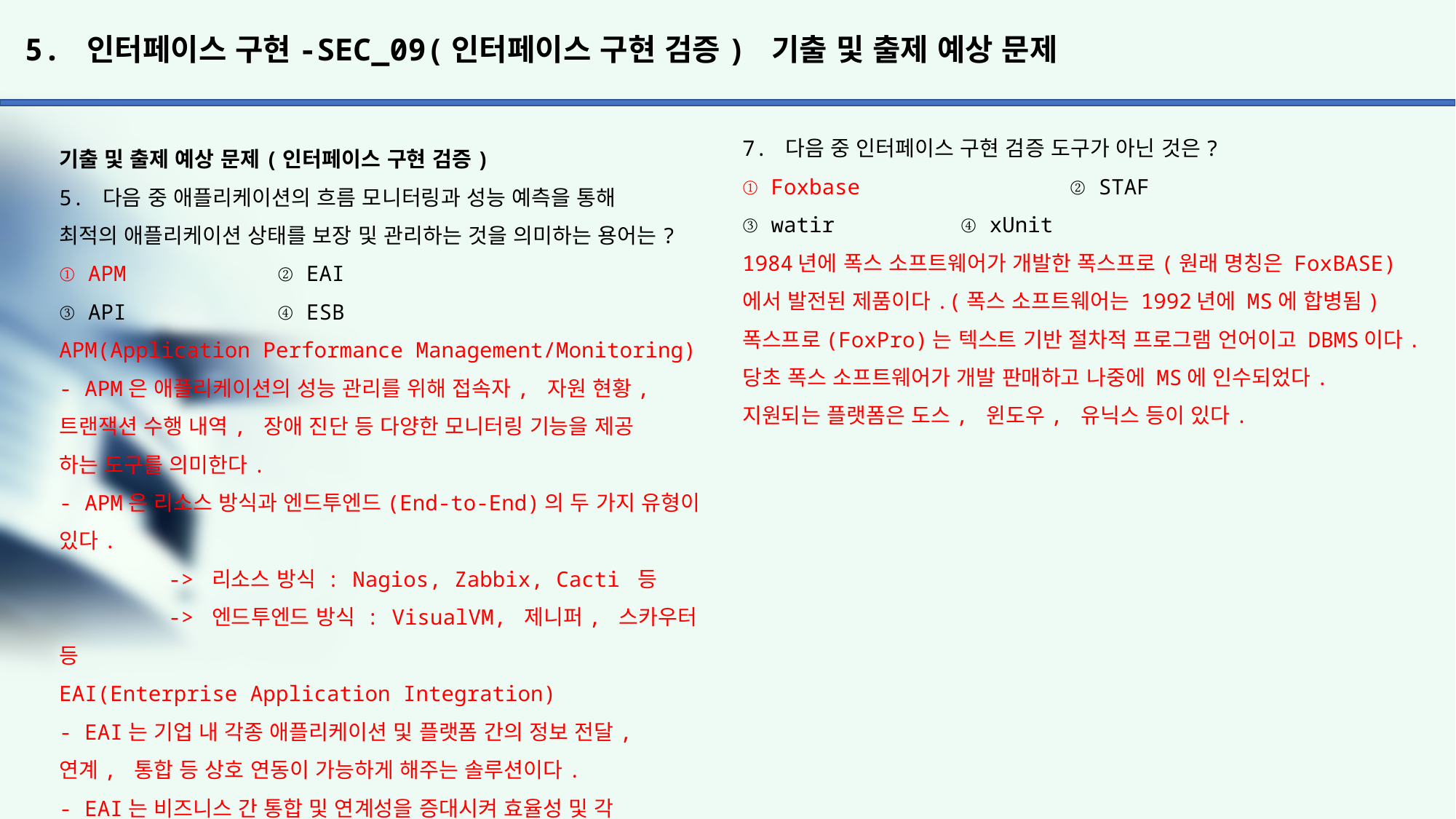

# 5. 인터페이스 구현-SEC_09(인터페이스 구현 검증) 기출 및 출제 예상 문제
7. 다음 중 인터페이스 구현 검증 도구가 아닌 것은?
① Foxbase		② STAF
③ watir		④ xUnit
1984년에 폭스 소프트웨어가 개발한 폭스프로(원래 명칭은 FoxBASE)
에서 발전된 제품이다.(폭스 소프트웨어는 1992년에 MS에 합병됨)
폭스프로(FoxPro)는 텍스트 기반 절차적 프로그램 언어이고 DBMS이다.
당초 폭스 소프트웨어가 개발 판매하고 나중에 MS에 인수되었다.
지원되는 플랫폼은 도스, 윈도우, 유닉스 등이 있다.
기출 및 출제 예상 문제(인터페이스 구현 검증)
5. 다음 중 애플리케이션의 흐름 모니터링과 성능 예측을 통해
최적의 애플리케이션 상태를 보장 및 관리하는 것을 의미하는 용어는?
① APM		② EAI
③ API		④ ESB
APM(Application Performance Management/Monitoring)
- APM은 애플리케이션의 성능 관리를 위해 접속자, 자원 현황,
트랜잭션 수행 내역, 장애 진단 등 다양한 모니터링 기능을 제공
하는 도구를 의미한다.
- APM은 리소스 방식과 엔드투엔드(End-to-End)의 두 가지 유형이
있다.
	-> 리소스 방식 : Nagios, Zabbix, Cacti 등
	-> 엔드투엔드 방식 : VisualVM, 제니퍼, 스카우터 등
EAI(Enterprise Application Integration)
- EAI는 기업 내 각종 애플리케이션 및 플랫폼 간의 정보 전달,
연계, 통합 등 상호 연동이 가능하게 해주는 솔루션이다.
- EAI는 비즈니스 간 통합 및 연계성을 증대시켜 효율성 및 각
시스템 간의 확정성을 높여준다.
API(Application Programming Interface)
응용 프로그램 인터페이스와 같은 말이다.
운영 체제, 프로그래밍 언어 등에 있는 라이브러리를 응용 프로그램 개발 시 이용할 수 있도록 규칙들을 정의해 놓은 인터페이스이다. 파일 관리, 화면 표시, 프로그램 간의 통신 등과
같이 자주 사용되는 다양한 공통 기능들을 OS나 프로그래밍 언어
등에서 라이브러리(library)형태로 제공하는데, API는 라이브러리
를 이용하는 방법과 형식을 규정한다. 즉, 라이브러리는 기능을
구현한 함수들을 모두 놓은 것이고, API는 라이브러리를 이용할 수 있는 도구이다.
6. 다음 중 인터페이스 구현 검증 도구에 대한 설명으로 옳은
것은?
① xUnit: Java, C++, .Net 등 다양한 언어를 지원하는 단위 테스트 프레임워크
② Selenium : 웹 기반 테스트케이스 설계, 실행, 결과 확인 등을 지원하는 테스트 프레임워크
③ STAF : FitNesse와 STAF의 장점을 통합한 NHN의 테스트 자동화 프레임워크
④ FitNesse: Ruby를 사용하는 애플리케이션 테스트 프레임워크